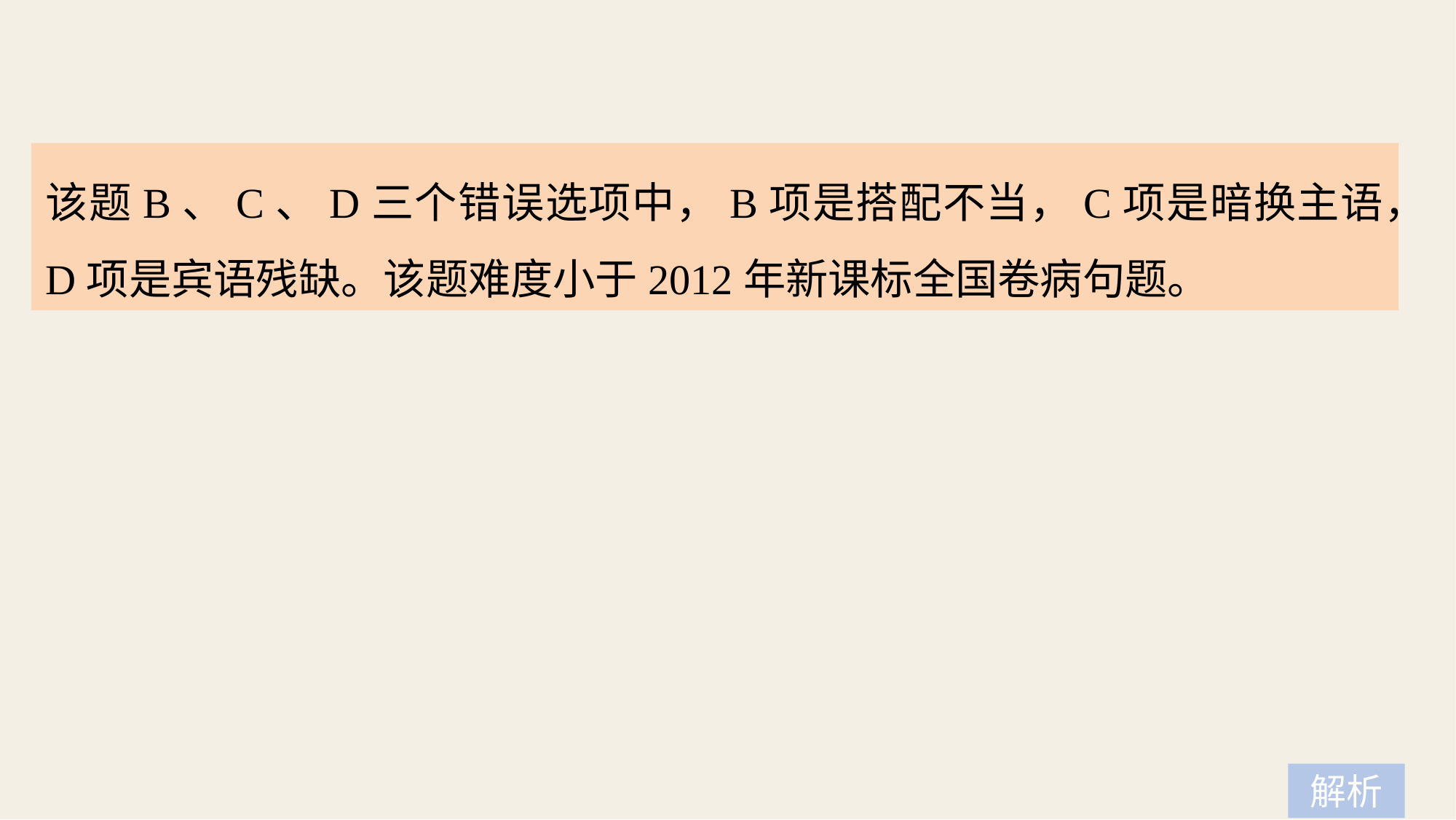

该题B、C、D三个错误选项中，B项是搭配不当，C项是暗换主语，D项是宾语残缺。该题难度小于2012年新课标全国卷病句题。
解析